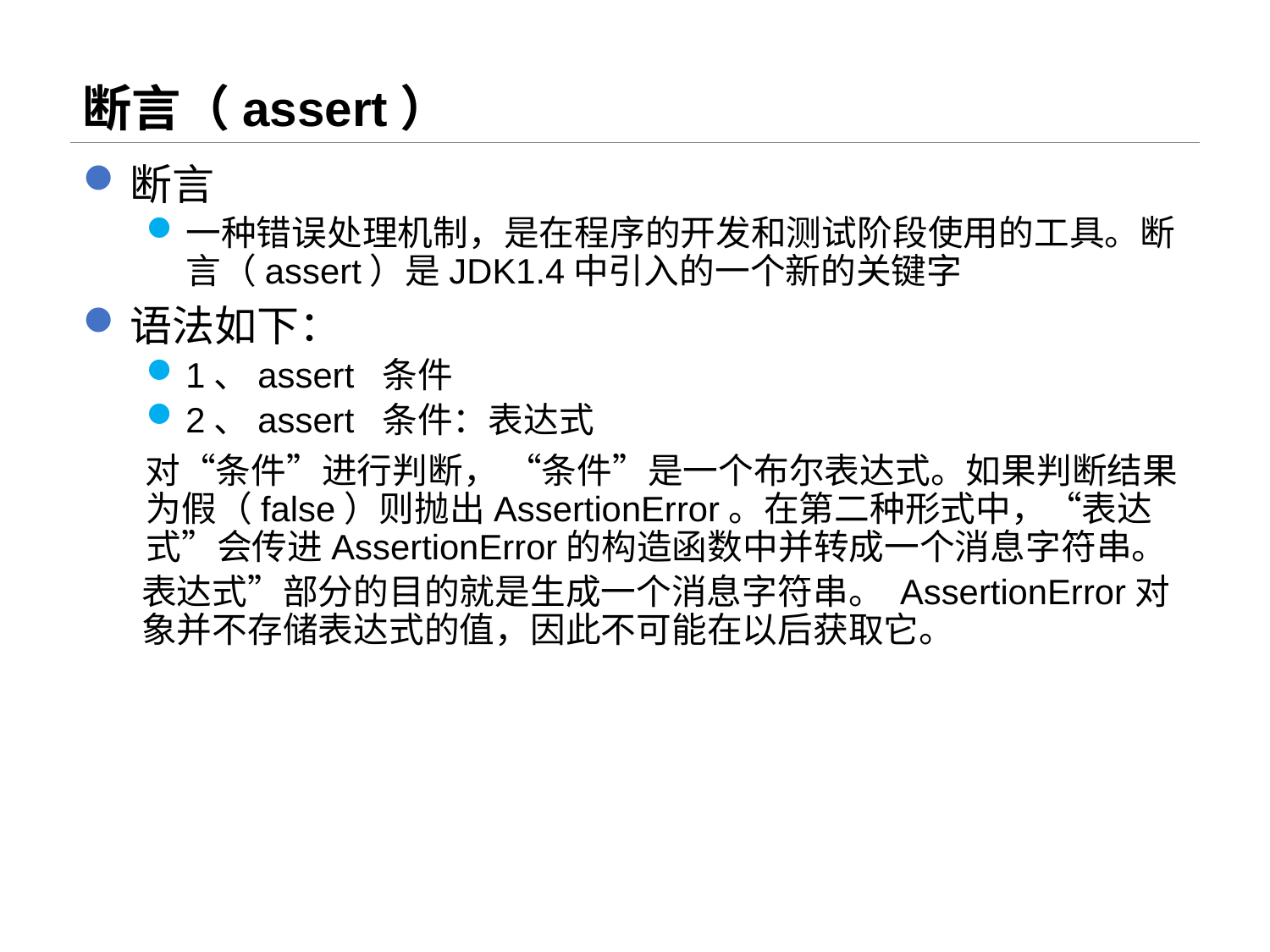

# 断言（assert）
断言
一种错误处理机制，是在程序的开发和测试阶段使用的工具。断言（assert）是JDK1.4中引入的一个新的关键字
语法如下：
1、assert  条件
2、assert  条件：表达式
对“条件”进行判断， “条件”是一个布尔表达式。如果判断结果为假（false）则抛出AssertionError。在第二种形式中，“表达式”会传进AssertionError的构造函数中并转成一个消息字符串。
表达式”部分的目的就是生成一个消息字符串。 AssertionError对象并不存储表达式的值，因此不可能在以后获取它。
76